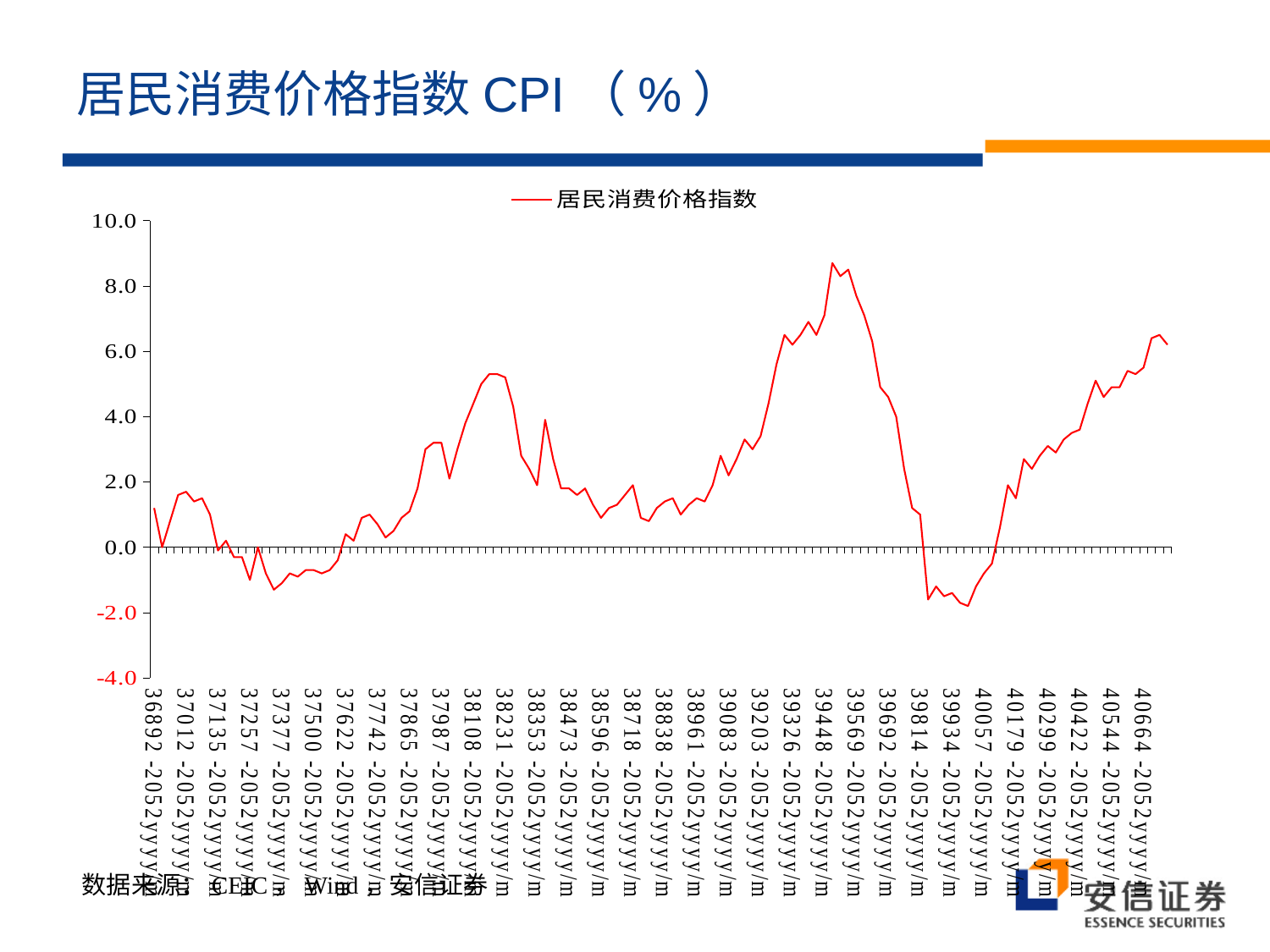

# 居民消费价格指数CPI（%）

### Chart

| Category | 居民消费价格指数 |
|---|---|
| 36892 | 1.2000000000000028 |
| 36923 | 0.0 |
| 36951 | 0.7999999999999972 |
| 36982 | 1.5999999999999943 |
| 37012 | 1.7000000000000028 |
| 37043 | 1.4000000000000057 |
| 37073 | 1.5 |
| 37104 | 1.0 |
| 37135 | -0.09999999999999432 |
| 37165 | 0.20000000000000284 |
| 37196 | -0.29999999999999716 |
| 37226 | -0.29999999999999716 |
| 37257 | -1.0 |
| 37288 | 0.0 |
| 37316 | -0.7999999999999972 |
| 37347 | -1.2999999999999972 |
| 37377 | -1.0999999999999943 |
| 37408 | -0.7999999999999972 |
| 37438 | -0.9000000000000057 |
| 37469 | -0.7000000000000028 |
| 37500 | -0.7000000000000028 |
| 37530 | -0.7999999999999972 |
| 37561 | -0.7000000000000028 |
| 37591 | -0.4000000000000057 |
| 37622 | 0.4000000000000057 |
| 37653 | 0.20000000000000284 |
| 37681 | 0.9000000000000057 |
| 37712 | 1.0 |
| 37742 | 0.7000000000000028 |
| 37773 | 0.29999999999999716 |
| 37803 | 0.5 |
| 37834 | 0.9000000000000057 |
| 37865 | 1.0999999999999943 |
| 37895 | 1.7999999999999972 |
| 37926 | 3.0 |
| 37956 | 3.200000000000003 |
| 37987 | 3.200000000000003 |
| 38018 | 2.0999999999999943 |
| 38047 | 3.0 |
| 38078 | 3.799999999999997 |
| 38108 | 4.400000000000006 |
| 38139 | 5.0 |
| 38169 | 5.299999999999997 |
| 38200 | 5.299999999999997 |
| 38231 | 5.200000000000003 |
| 38261 | 4.299999999999997 |
| 38292 | 2.799999999999997 |
| 38322 | 2.4000000000000057 |
| 38353 | 1.9000000000000057 |
| 38384 | 3.9000000000000057 |
| 38412 | 2.700000000000003 |
| 38443 | 1.7999999999999972 |
| 38473 | 1.7999999999999972 |
| 38504 | 1.5999999999999943 |
| 38534 | 1.7999999999999972 |
| 38565 | 1.2999999999999972 |
| 38596 | 0.9000000000000057 |
| 38626 | 1.2000000000000028 |
| 38657 | 1.2999999999999972 |
| 38687 | 1.5999999999999943 |
| 38718 | 1.9000000000000057 |
| 38749 | 0.9000000000000057 |
| 38777 | 0.7999999999999972 |
| 38808 | 1.2000000000000028 |
| 38838 | 1.4000000000000057 |
| 38869 | 1.5 |
| 38899 | 1.0 |
| 38930 | 1.2999999999999972 |
| 38961 | 1.5 |
| 38991 | 1.4000000000000057 |
| 39022 | 1.9000000000000057 |
| 39052 | 2.799999999999997 |
| 39083 | 2.200000000000003 |
| 39114 | 2.700000000000003 |
| 39142 | 3.299999999999997 |
| 39173 | 3.0 |
| 39203 | 3.4000000000000057 |
| 39234 | 4.400000000000006 |
| 39264 | 5.599999999999994 |
| 39295 | 6.5 |
| 39326 | 6.200000000000003 |
| 39356 | 6.5 |
| 39387 | 6.900000000000006 |
| 39417 | 6.5 |
| 39448 | 7.099999999999994 |
| 39479 | 8.700000000000003 |
| 39508 | 8.299999999999997 |
| 39539 | 8.5 |
| 39569 | 7.700000000000003 |
| 39600 | 7.099999999999994 |
| 39630 | 6.299999999999997 |
| 39661 | 4.900000000000006 |
| 39692 | 4.599999999999994 |
| 39722 | 4.0 |
| 39753 | 2.4000000000000057 |
| 39783 | 1.2000000000000028 |
| 39814 | 1.0 |
| 39845 | -1.5999999999999943 |
| 39873 | -1.2000000000000028 |
| 39904 | -1.5 |
| 39934 | -1.4000000000000057 |
| 39965 | -1.7000000000000028 |
| 39995 | -1.7999999999999972 |
| 40026 | -1.2000000000000028 |
| 40057 | -0.7999999999999972 |
| 40087 | -0.5 |
| 40118 | 0.5999999999999943 |
| 40148 | 1.9000000000000057 |
| 40179 | 1.5 |
| 40210 | 2.700000000000003 |
| 40238 | 2.4000000000000057 |
| 40269 | 2.799999999999997 |
| 40299 | 3.0999999999999943 |
| 40330 | 2.9000000000000057 |
| 40360 | 3.299999999999997 |
| 40391 | 3.5 |
| 40422 | 3.5999999999999943 |
| 40452 | 4.400000000000006 |
| 40483 | 5.099999999999994 |
| 40513 | 4.599999999999994 |
| 40544 | 4.900000000000006 |
| 40575 | 4.900000000000006 |
| 40603 | 5.400000000000006 |
| 40634 | 5.299999999999997 |
| 40664 | 5.5 |
| 40695 | 6.400000000000006 |
| 40725 | 6.5 |
| 40756 | 6.200000000000003 |
数据来源：CEIC，Wind，安信证券